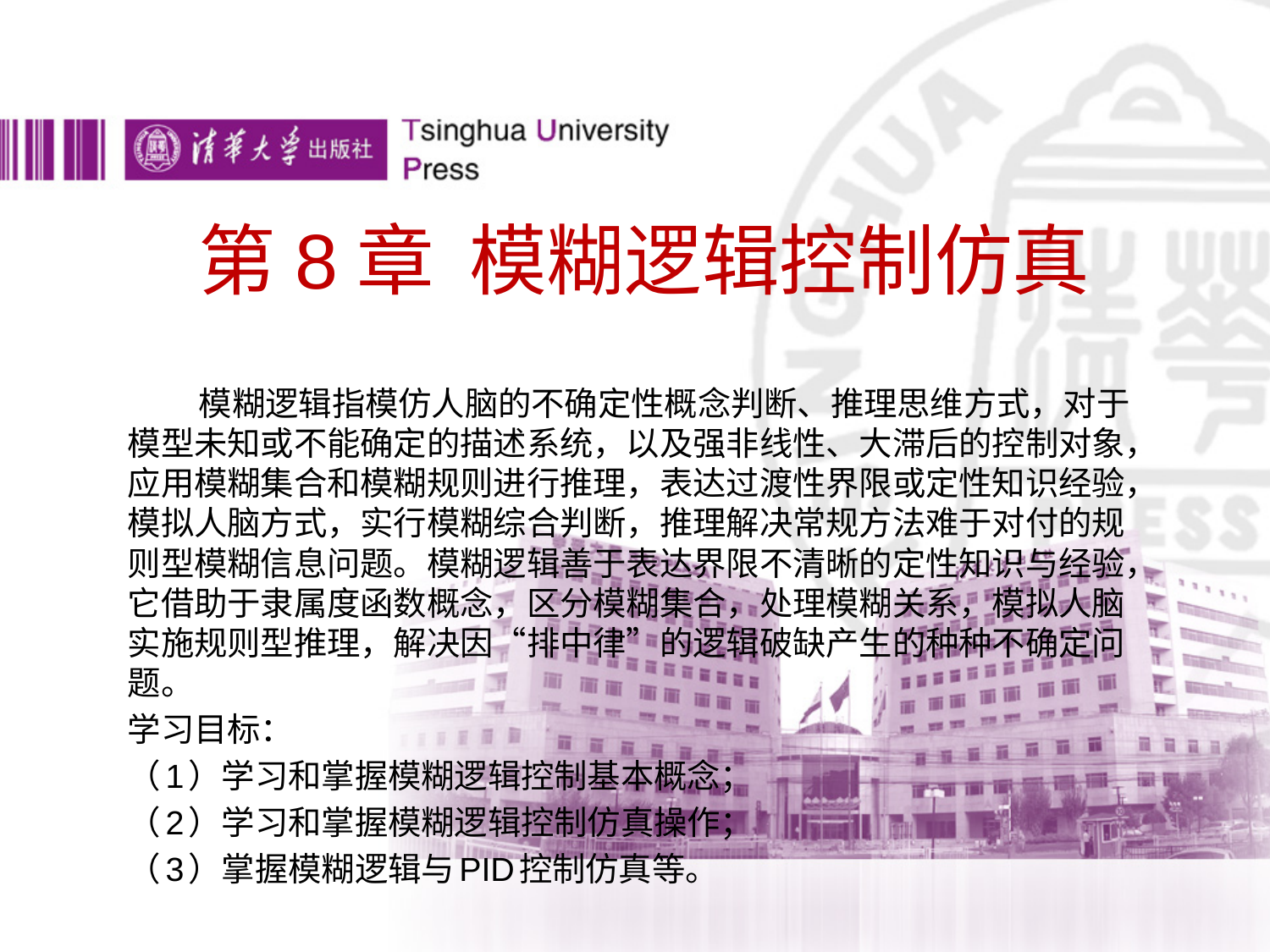

# 第8章  模糊逻辑控制仿真
         模糊逻辑指模仿人脑的不确定性概念判断、推理思维方式，对于模型未知或不能确定的描述系统，以及强非线性、大滞后的控制对象，应用模糊集合和模糊规则进行推理，表达过渡性界限或定性知识经验，模拟人脑方式，实行模糊综合判断，推理解决常规方法难于对付的规则型模糊信息问题。模糊逻辑善于表达界限不清晰的定性知识与经验，它借助于隶属度函数概念，区分模糊集合，处理模糊关系，模拟人脑实施规则型推理，解决因“排中律”的逻辑破缺产生的种种不确定问题。
学习目标：
（1）学习和掌握模糊逻辑控制基本概念；
（2）学习和掌握模糊逻辑控制仿真操作；
（3）掌握模糊逻辑与PID控制仿真等。